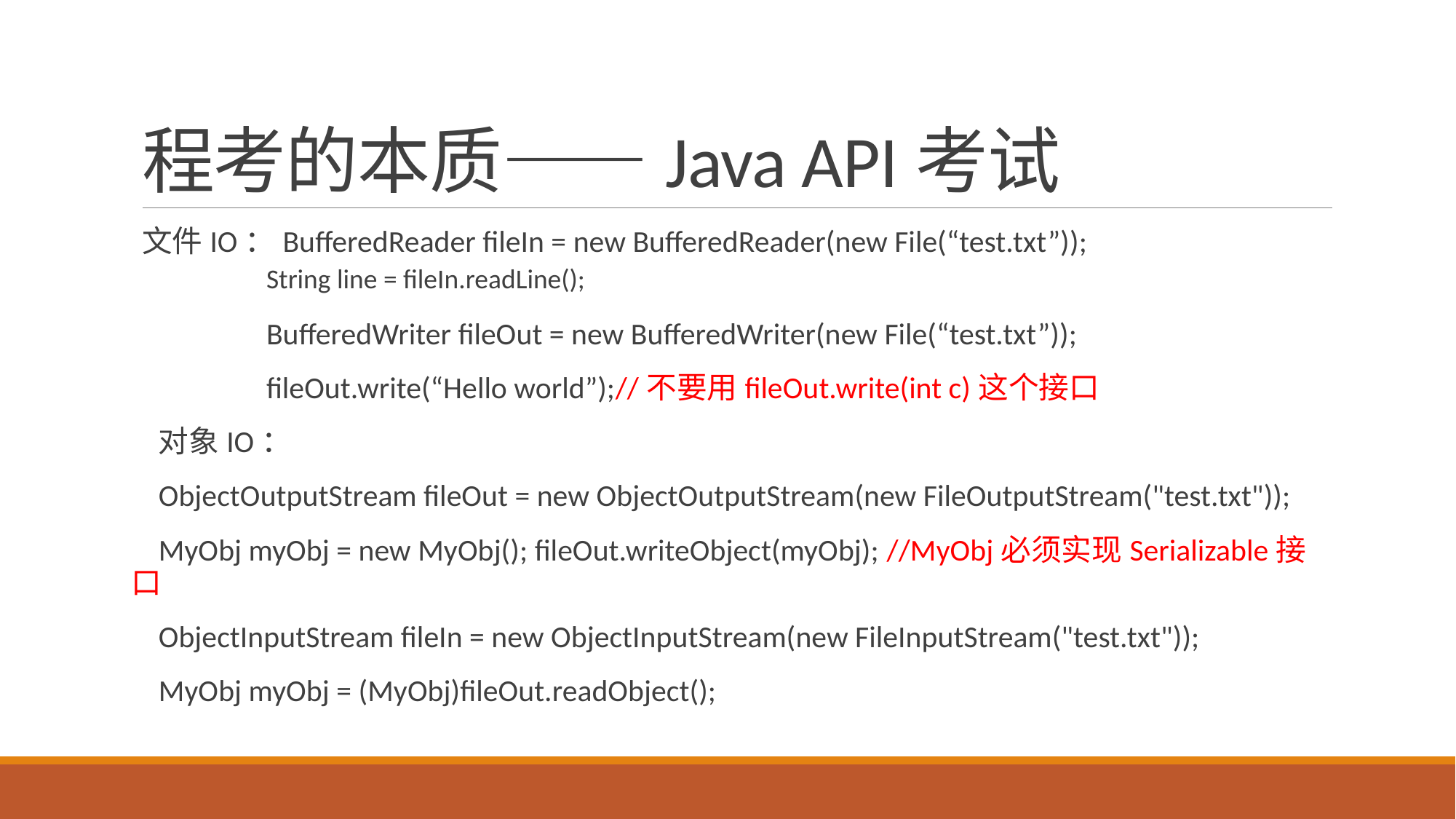

# 程考的本质——Java API考试
文件IO：BufferedReader fileIn = new BufferedReader(new File(“test.txt”));
                  String line = fileIn.readLine();
                  BufferedWriter fileOut = new BufferedWriter(new File(“test.txt”));
                  fileOut.write(“Hello world”);//不要用fileOut.write(int c)这个接口
   对象IO：
    ObjectOutputStream fileOut = new ObjectOutputStream(new FileOutputStream("test.txt"));
    MyObj myObj = new MyObj(); fileOut.writeObject(myObj); //MyObj必须实现Serializable接口
    ObjectInputStream fileIn = new ObjectInputStream(new FileInputStream("test.txt"));
    MyObj myObj = (MyObj)fileOut.readObject();